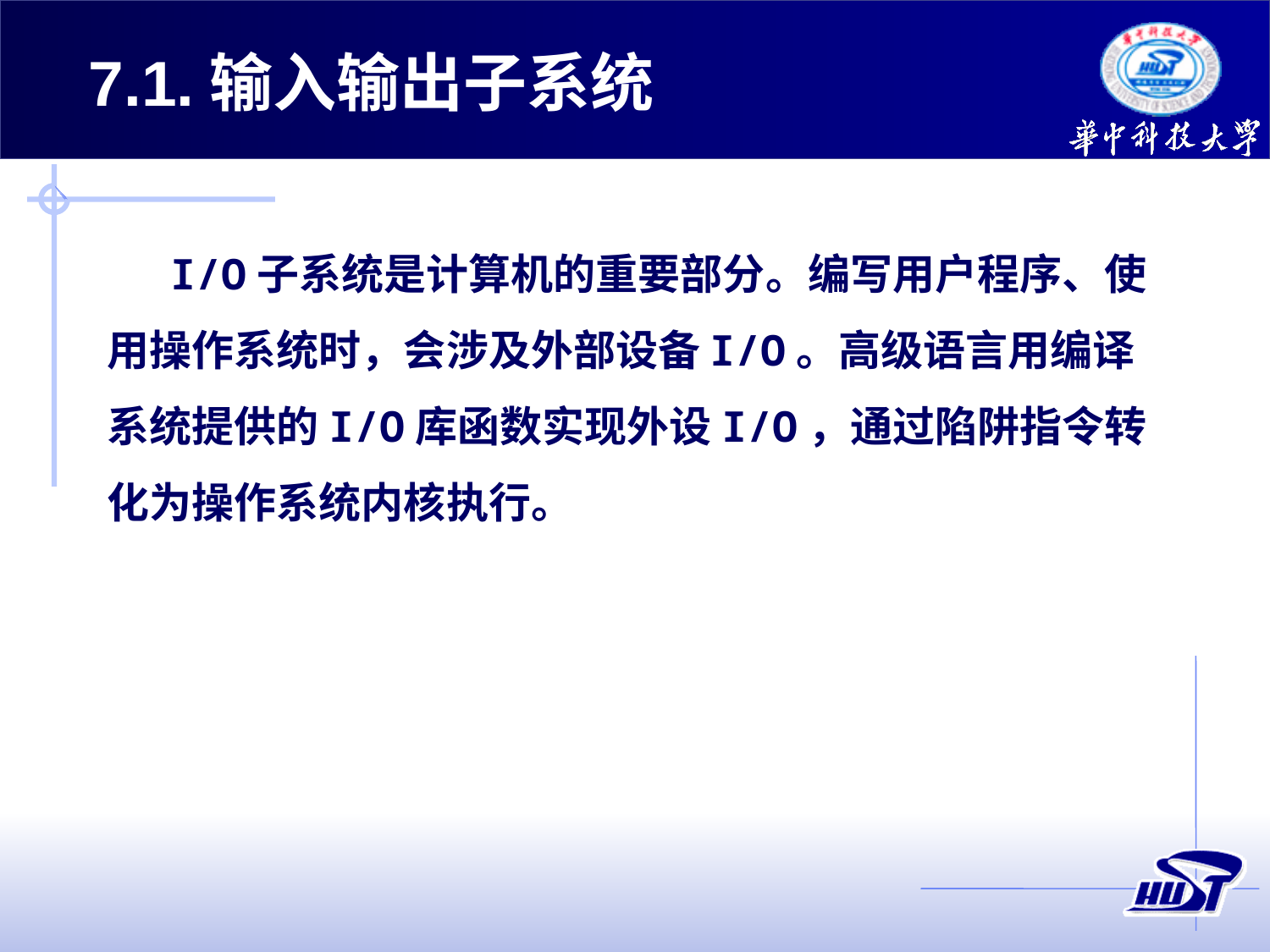

7.1.输入输出子系统
I/O子系统是计算机的重要部分。编写用户程序、使用操作系统时，会涉及外部设备I/O。高级语言用编译系统提供的I/O库函数实现外设I/O，通过陷阱指令转化为操作系统内核执行。